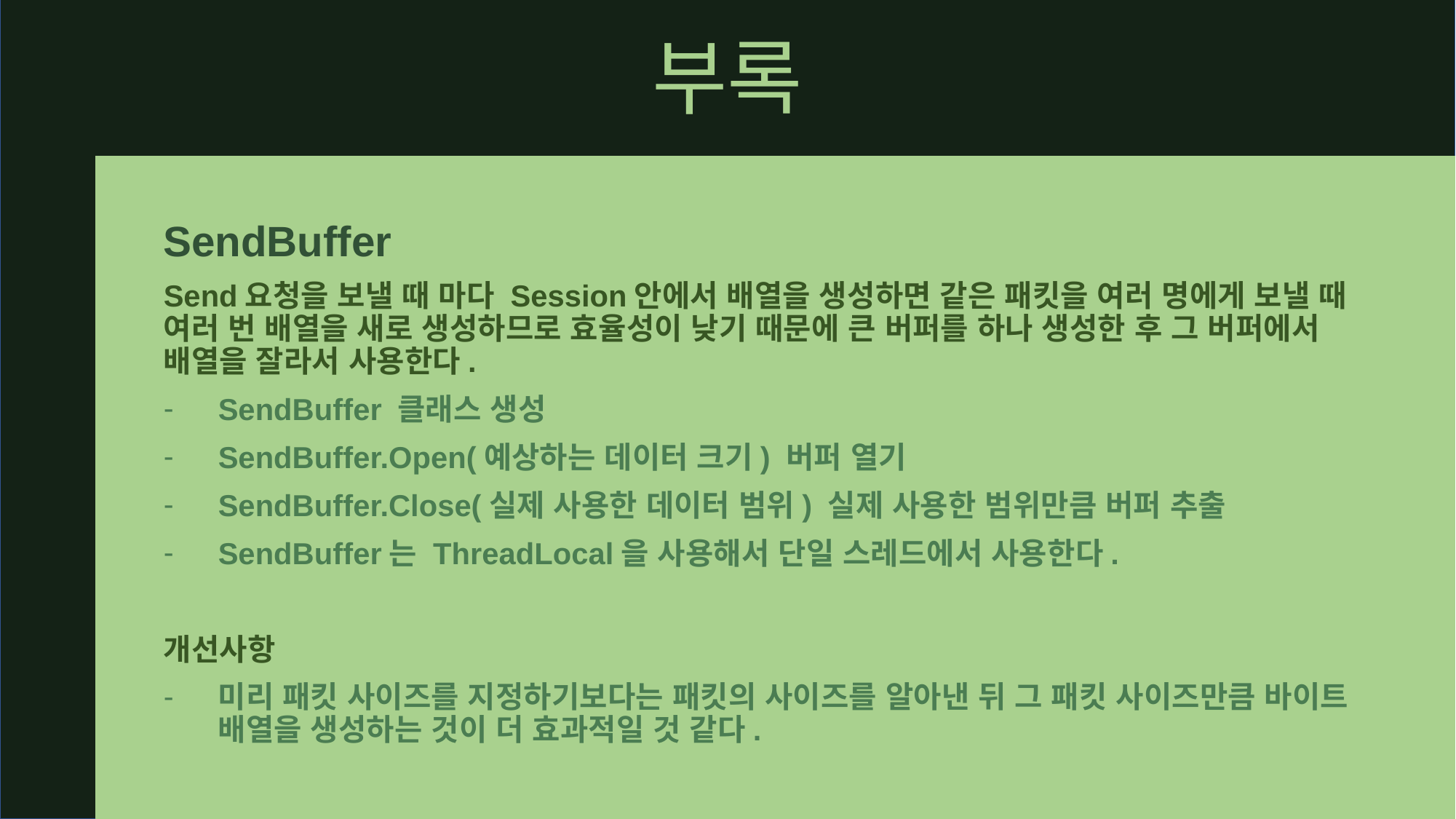

부록

SendBuffer
Send요청을 보낼 때 마다 Session안에서 배열을 생성하면 같은 패킷을 여러 명에게 보낼 때 여러 번 배열을 새로 생성하므로 효율성이 낮기 때문에 큰 버퍼를 하나 생성한 후 그 버퍼에서 배열을 잘라서 사용한다.
SendBuffer 클래스 생성
SendBuffer.Open(예상하는 데이터 크기) 버퍼 열기
SendBuffer.Close(실제 사용한 데이터 범위) 실제 사용한 범위만큼 버퍼 추출
SendBuffer는 ThreadLocal을 사용해서 단일 스레드에서 사용한다.

개선사항
미리 패킷 사이즈를 지정하기보다는 패킷의 사이즈를 알아낸 뒤 그 패킷 사이즈만큼 바이트 배열을 생성하는 것이 더 효과적일 것 같다.